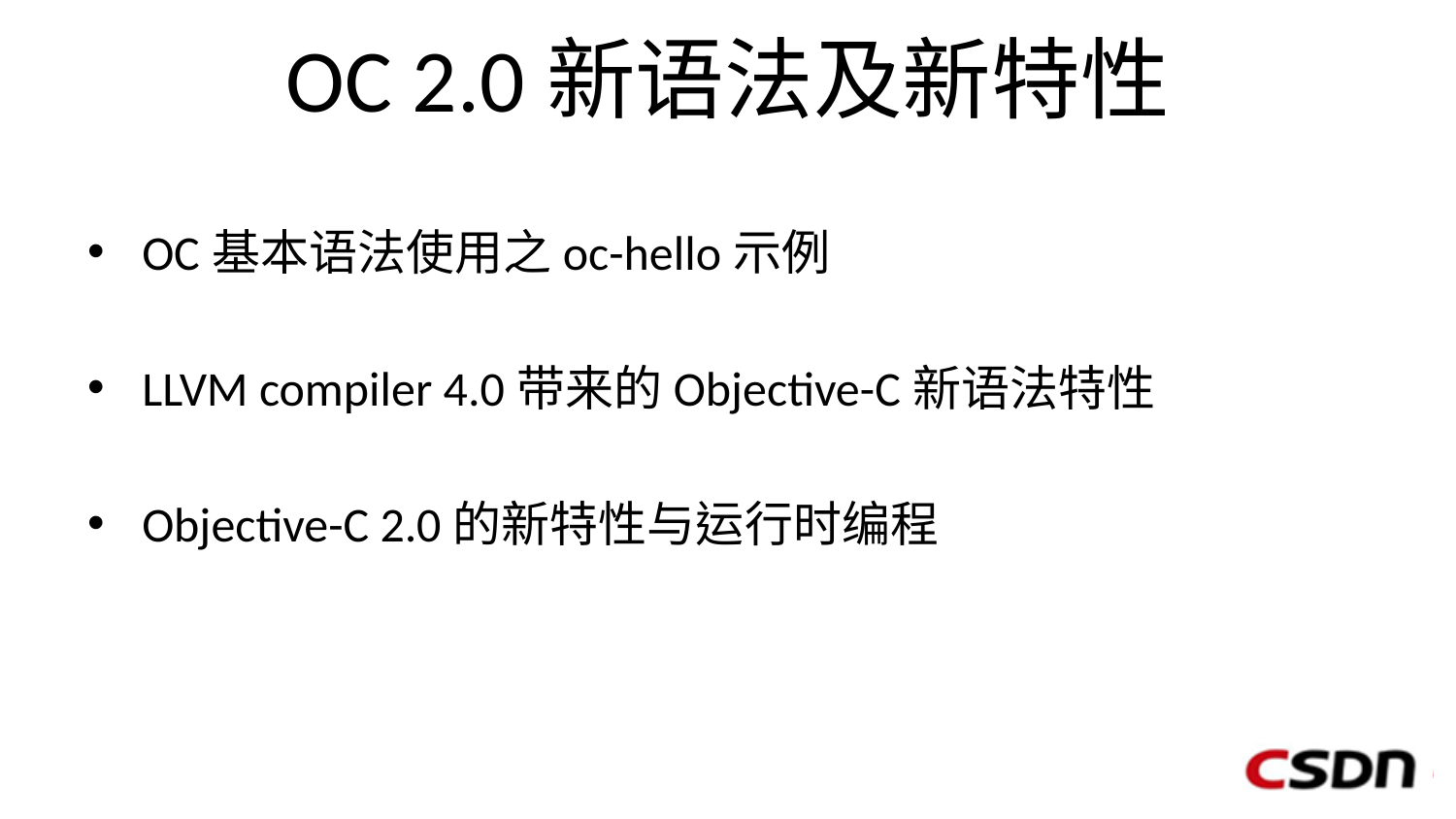

# OC 2.0新语法及新特性
OC基本语法使用之oc-hello示例

LLVM compiler 4.0带来的Objective-C新语法特性

Objective-C 2.0的新特性与运行时编程